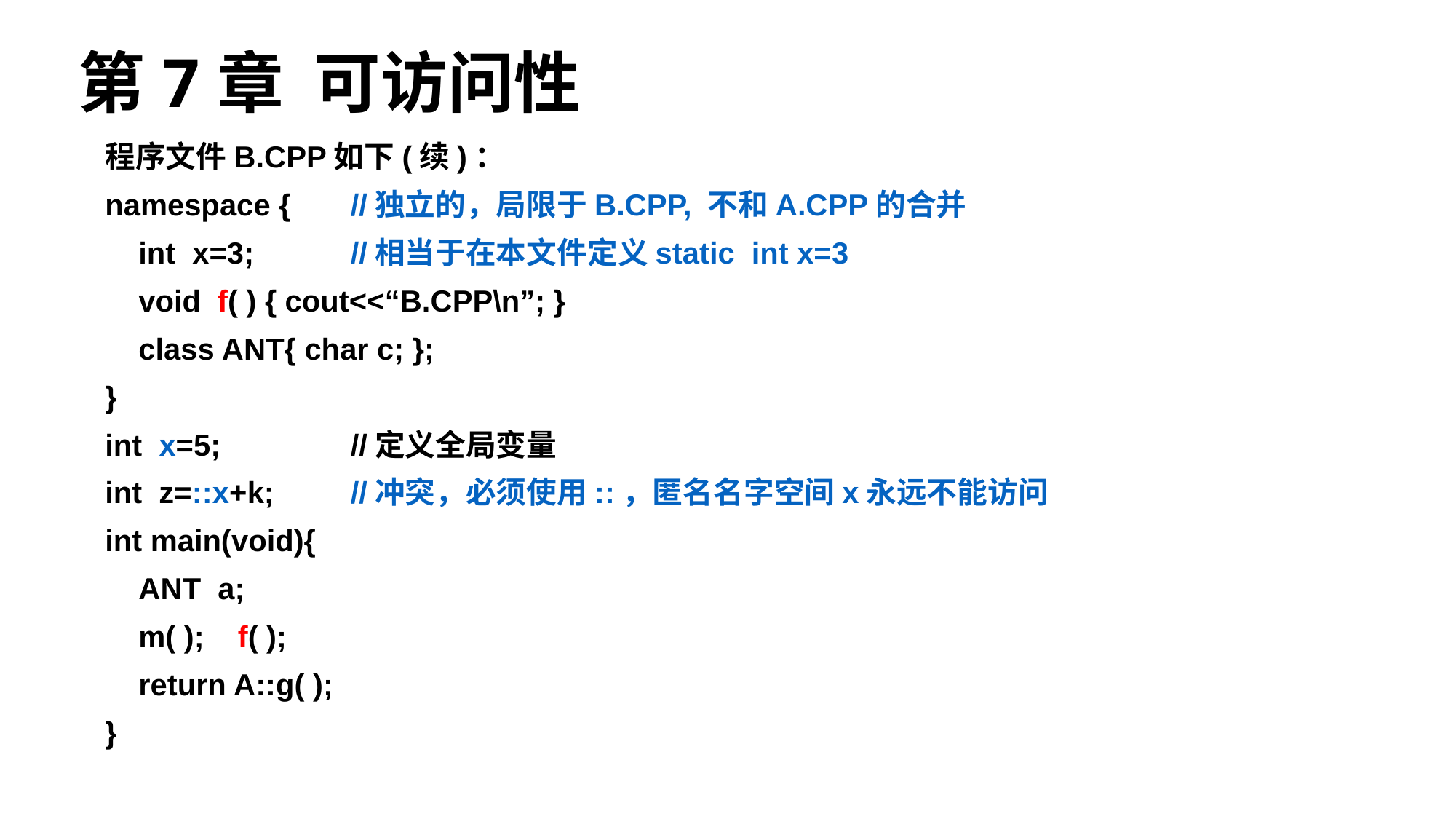

# 第7章  可访问性
程序文件B.CPP如下(续)：
namespace {  	//独立的，局限于B.CPP, 不和A.CPP的合并
    int  x=3;	//相当于在本文件定义static  int x=3
    void  f( ) { cout<<“B.CPP\n”; }
    class ANT{ char c; };
}
int  x=5;		//定义全局变量
int  z=::x+k;   	//冲突，必须使用::，匿名名字空间x永远不能访问
int main(void){
    ANT  a;
    m( );    f( );
    return A::g( );
}